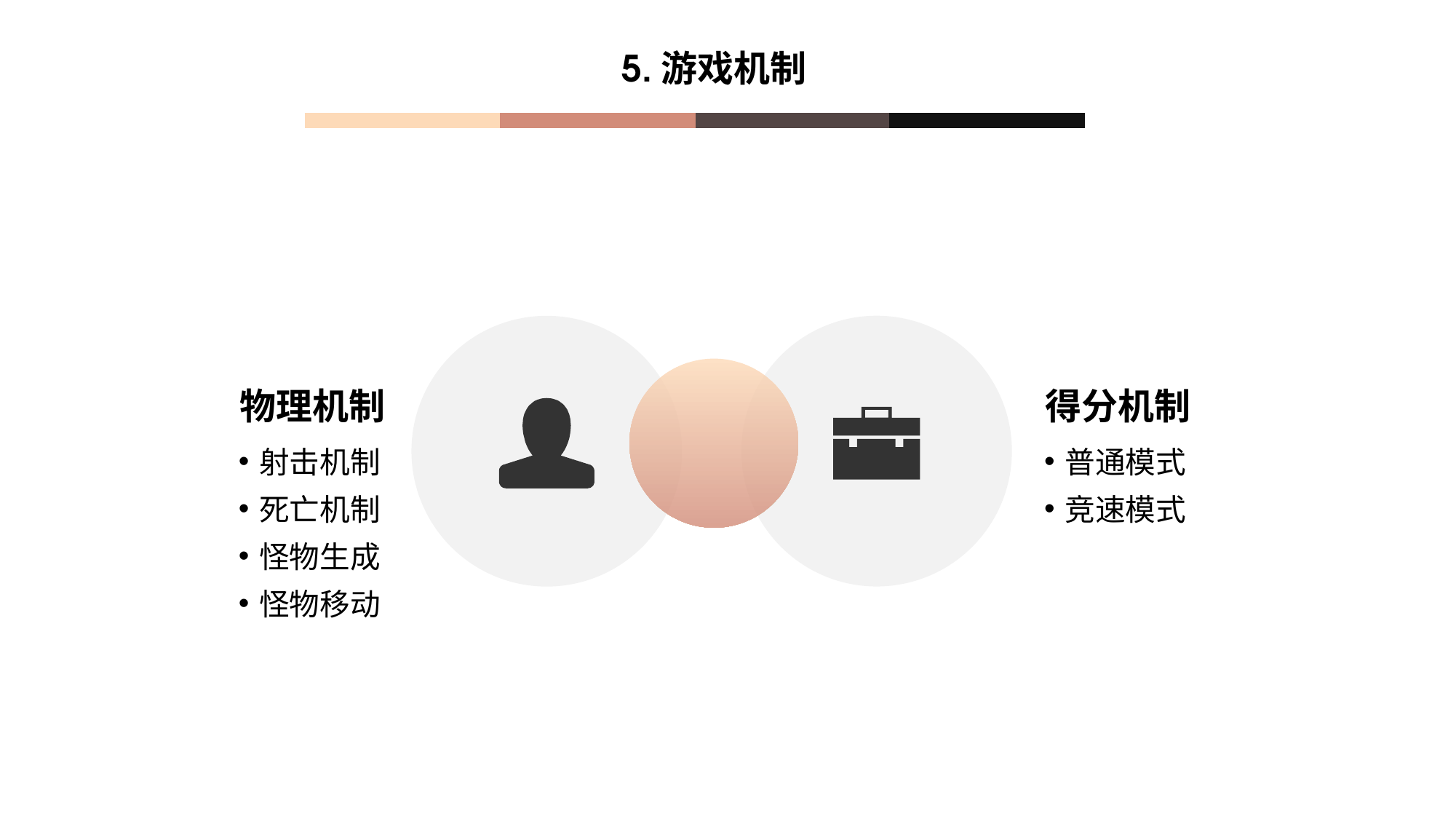

5.游戏机制

物理机制
得分机制

射击机制
死亡机制
怪物生成
怪物移动
普通模式
竞速模式